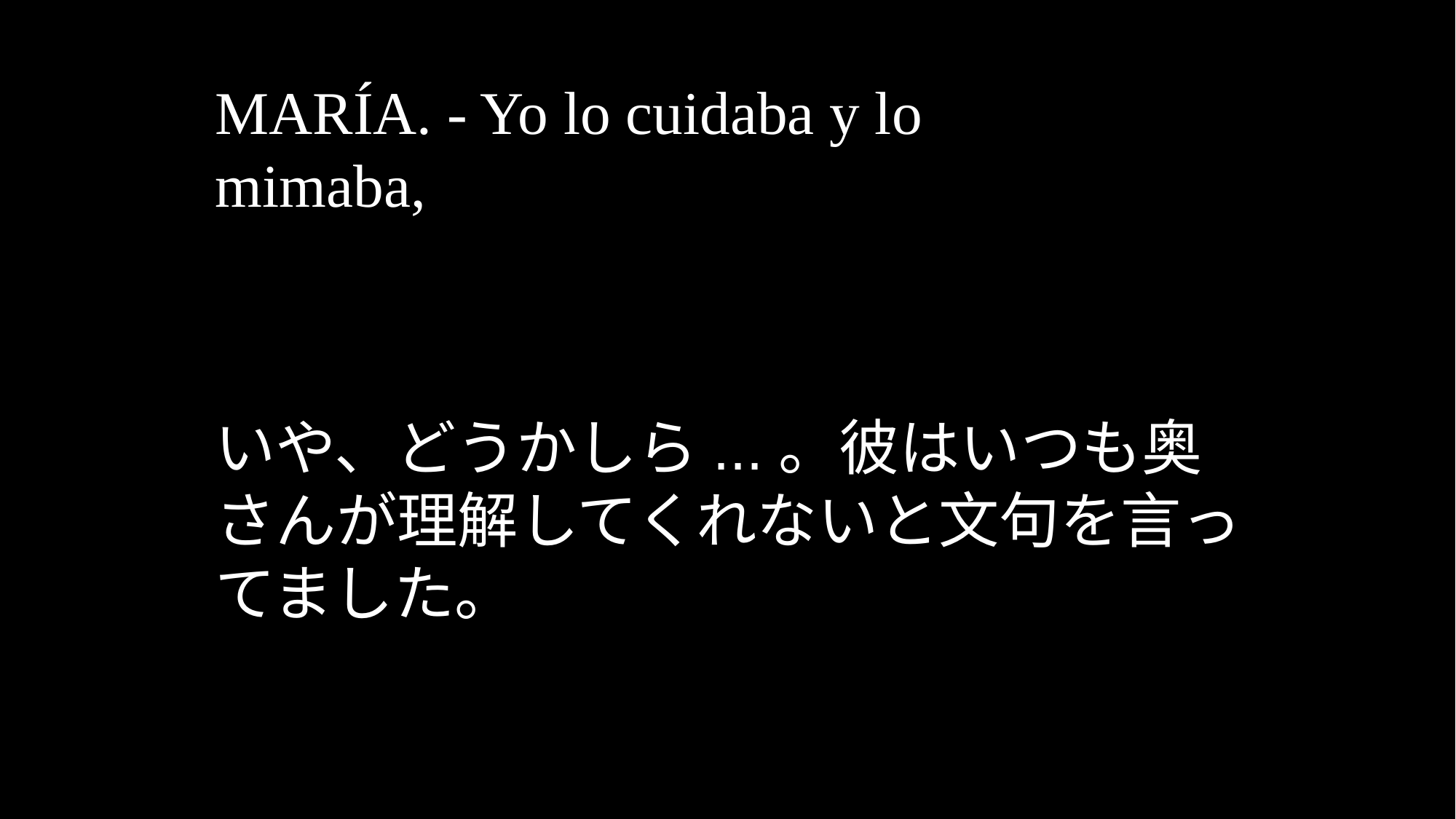

MARÍA. - Yo lo cuidaba y lo mimaba,

いや、どうかしら...。彼はいつも奥さんが理解してくれないと文句を言ってました。